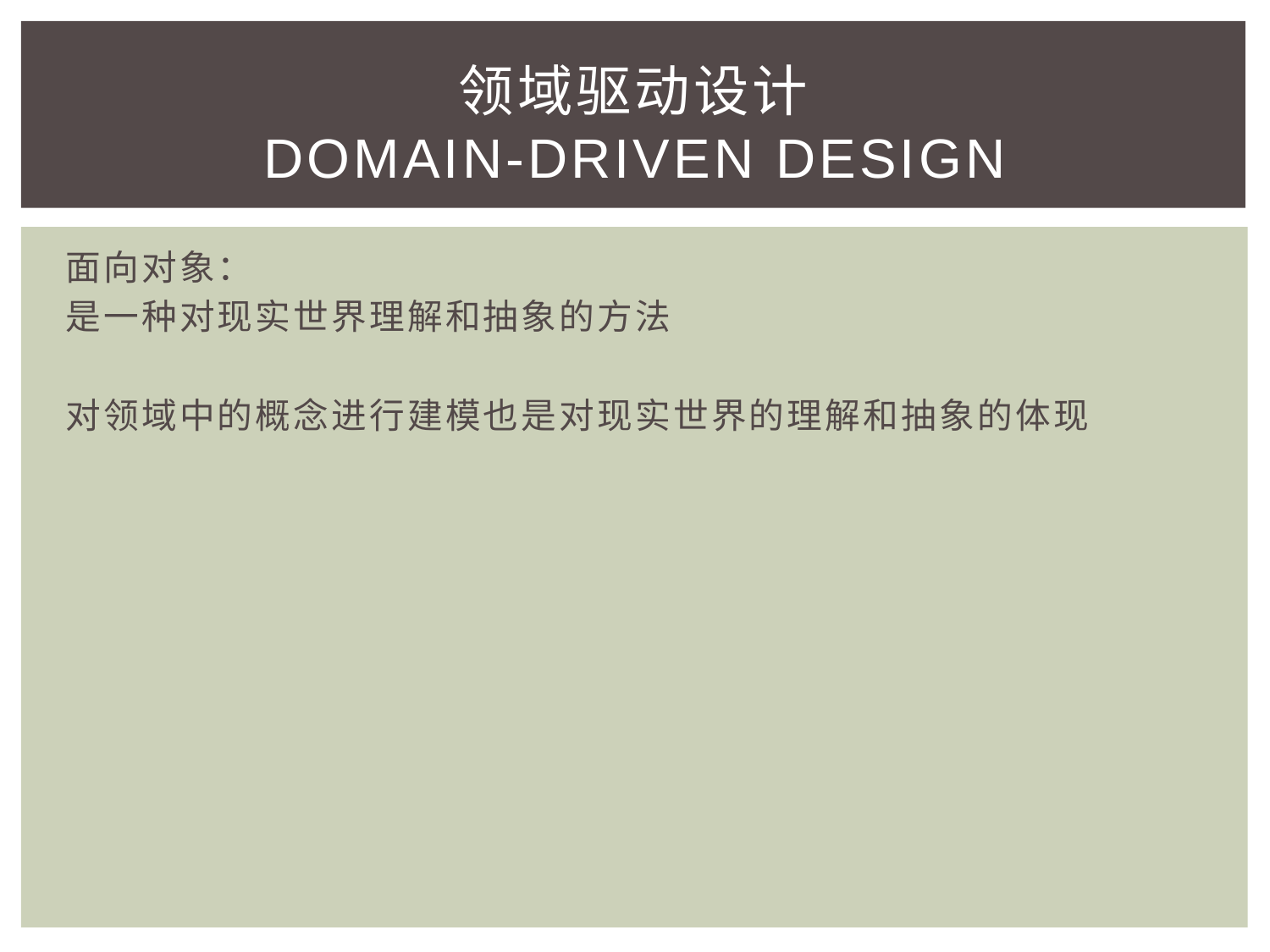

# 领域驱动设计 Domain-Driven Design
面向对象：
是一种对现实世界理解和抽象的方法

对领域中的概念进行建模也是对现实世界的理解和抽象的体现